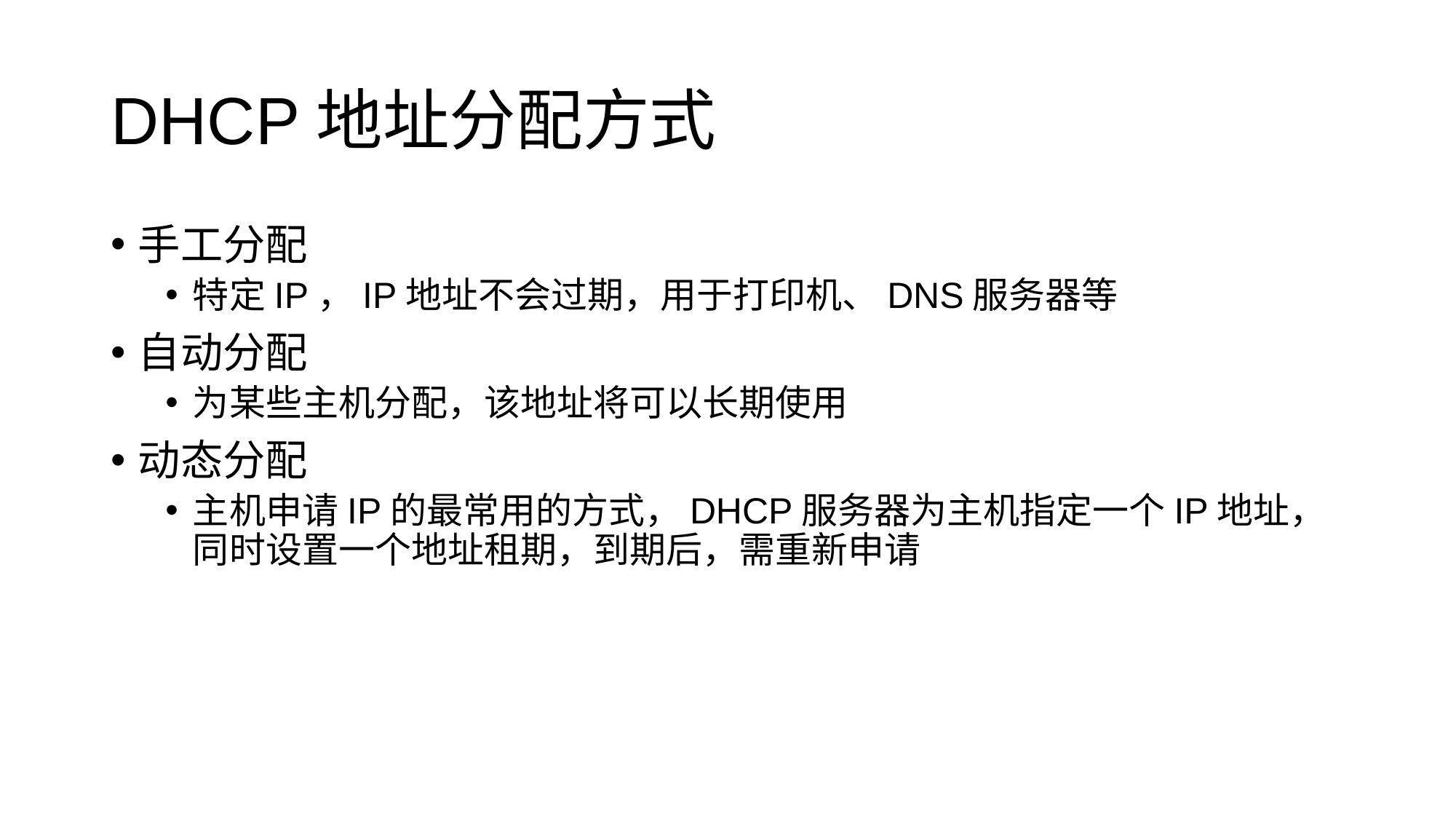

# DHCP地址分配方式
手工分配
特定IP，IP地址不会过期，用于打印机、DNS服务器等
自动分配
为某些主机分配，该地址将可以长期使用
动态分配
主机申请IP的最常用的方式，DHCP服务器为主机指定一个IP地址，同时设置一个地址租期，到期后，需重新申请